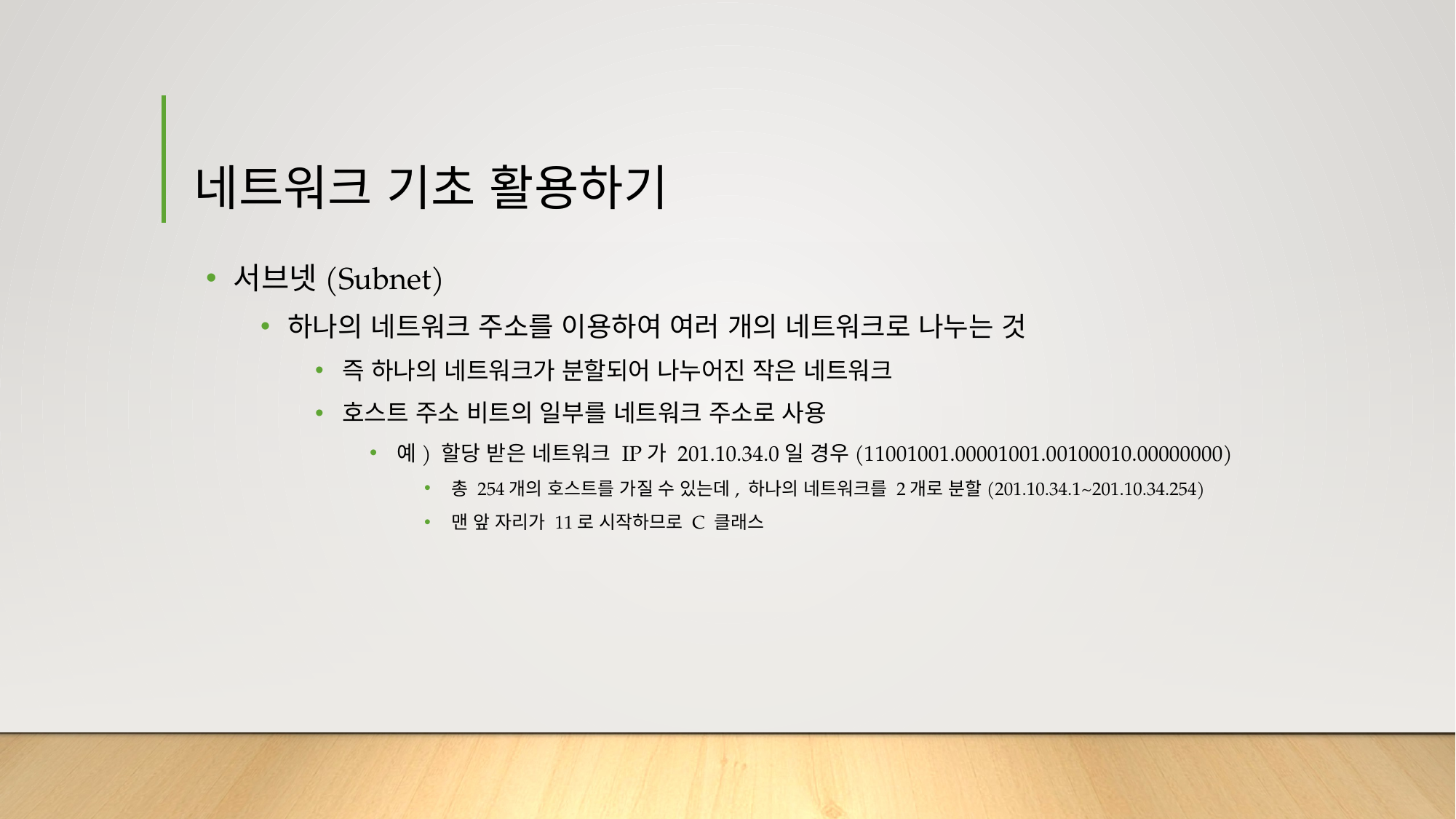

# 네트워크 기초 활용하기
서브넷(Subnet)
하나의 네트워크 주소를 이용하여 여러 개의 네트워크로 나누는 것
즉 하나의 네트워크가 분할되어 나누어진 작은 네트워크
호스트 주소 비트의 일부를 네트워크 주소로 사용
예) 할당 받은 네트워크 IP가 201.10.34.0일 경우(11001001.00001001.00100010.00000000)
총 254개의 호스트를 가질 수 있는데, 하나의 네트워크를 2개로 분할(201.10.34.1~201.10.34.254)
맨 앞 자리가 11로 시작하므로 C 클래스